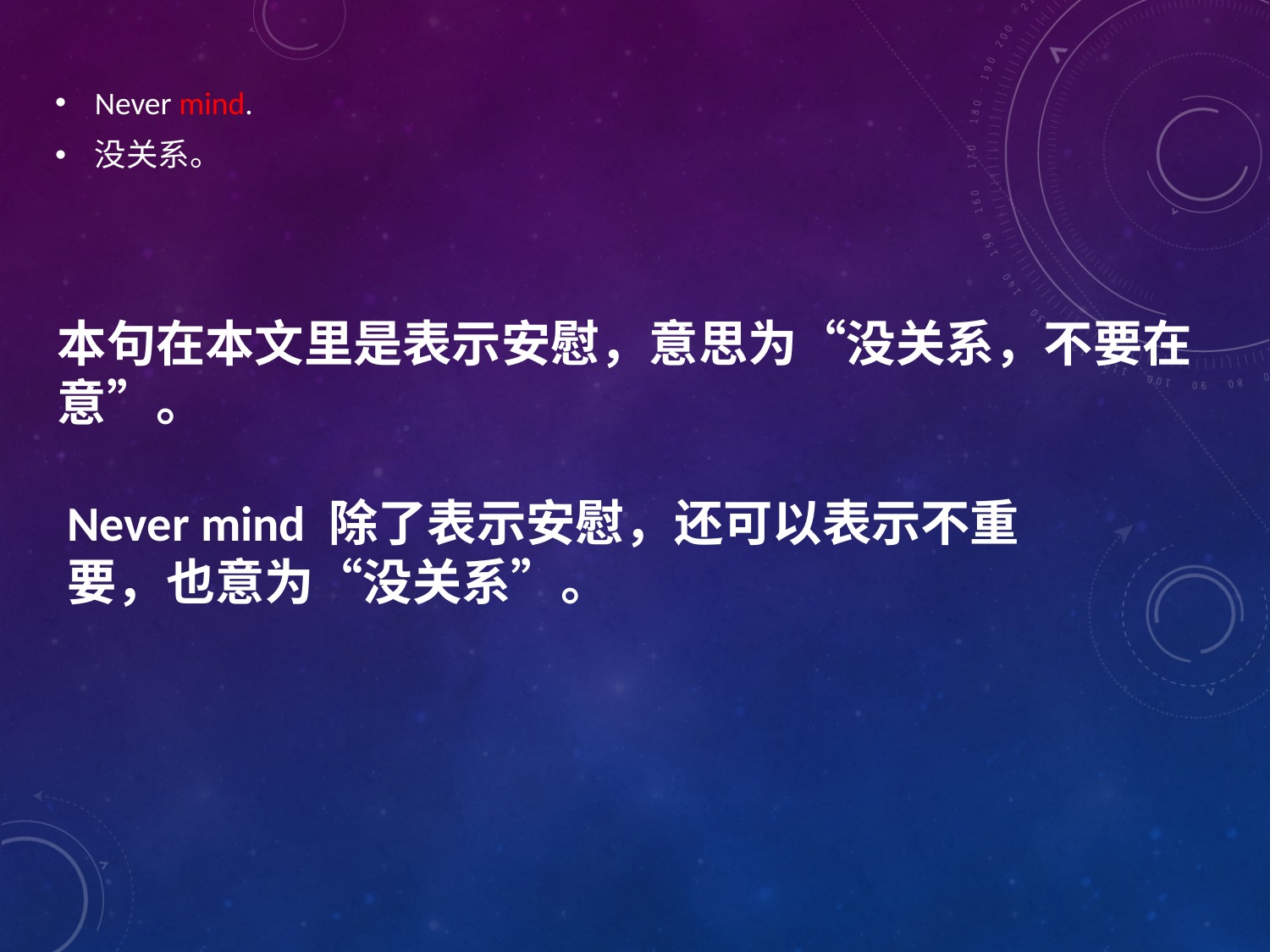

Never mind.
没关系。

本句在本文里是表示安慰，意思为“没关系，不要在意”。
Never mind 除了表示安慰，还可以表示不重要，也意为“没关系”。